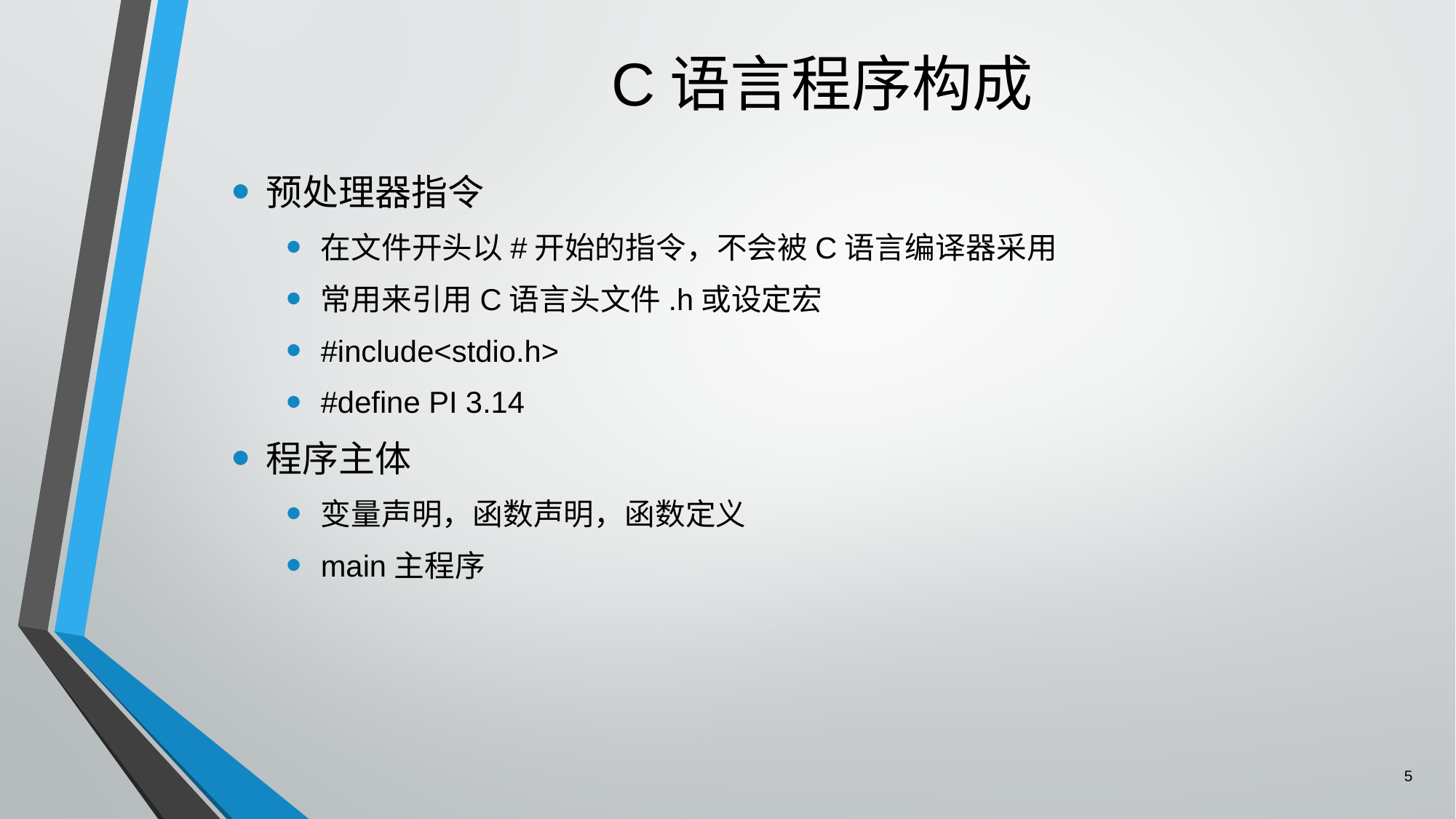

# C语言程序构成
预处理器指令
在文件开头以#开始的指令，不会被C语言编译器采用
常用来引用C语言头文件.h或设定宏
#include<stdio.h>
#define PI 3.14
程序主体
变量声明，函数声明，函数定义
main主程序
5